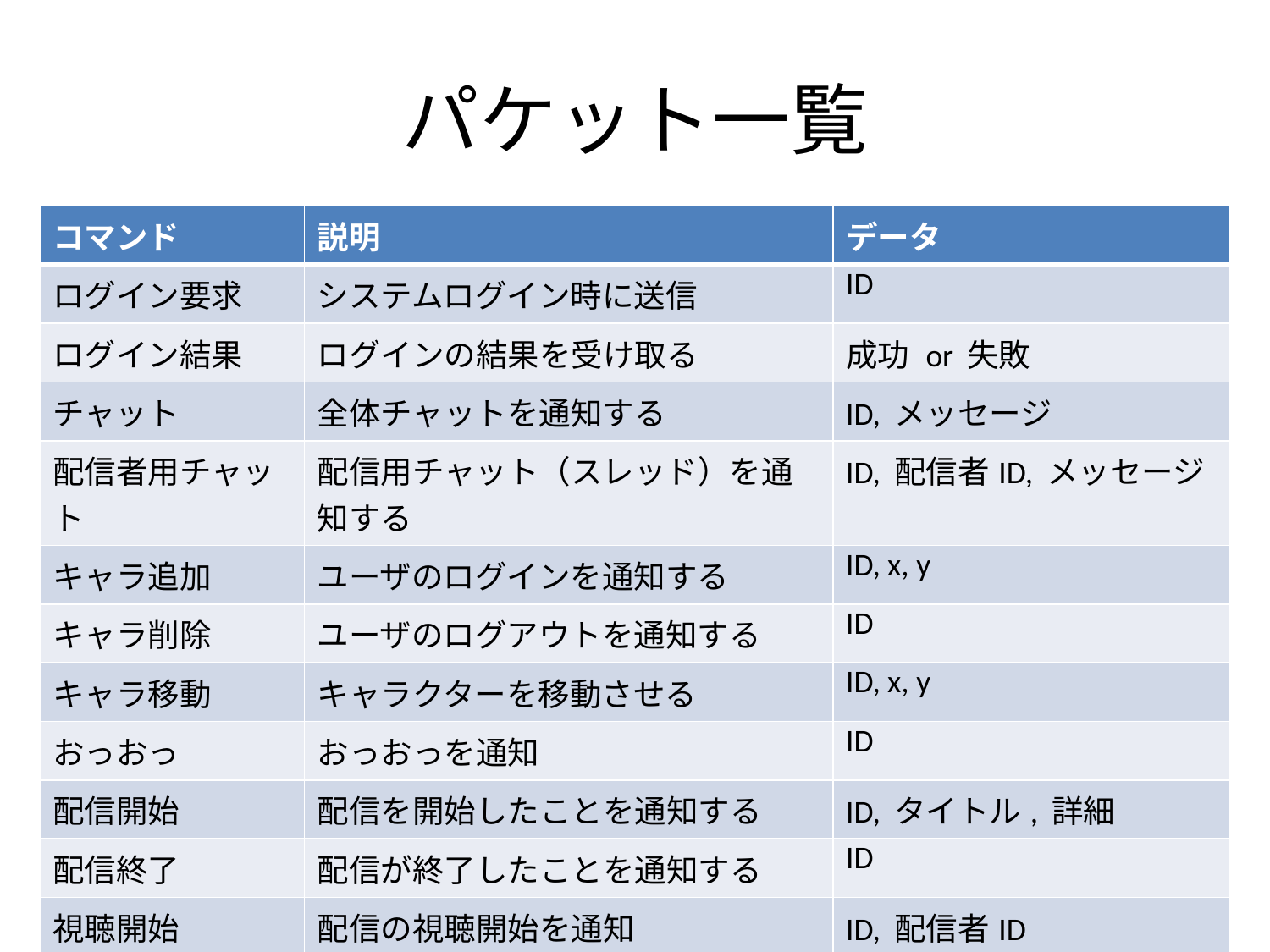

# パケット一覧
| コマンド | 説明 | データ |
| --- | --- | --- |
| ログイン要求 | システムログイン時に送信 | ID |
| ログイン結果 | ログインの結果を受け取る | 成功 or 失敗 |
| チャット | 全体チャットを通知する | ID, メッセージ |
| 配信者用チャット | 配信用チャット（スレッド）を通知する | ID, 配信者ID, メッセージ |
| キャラ追加 | ユーザのログインを通知する | ID, x, y |
| キャラ削除 | ユーザのログアウトを通知する | ID |
| キャラ移動 | キャラクターを移動させる | ID, x, y |
| おっおっ | おっおっを通知 | ID |
| 配信開始 | 配信を開始したことを通知する | ID, タイトル, 詳細 |
| 配信終了 | 配信が終了したことを通知する | ID |
| 視聴開始 | 配信の視聴開始を通知 | ID, 配信者ID |
| 視聴終了 | 配信の視聴終了を通知 | ID |